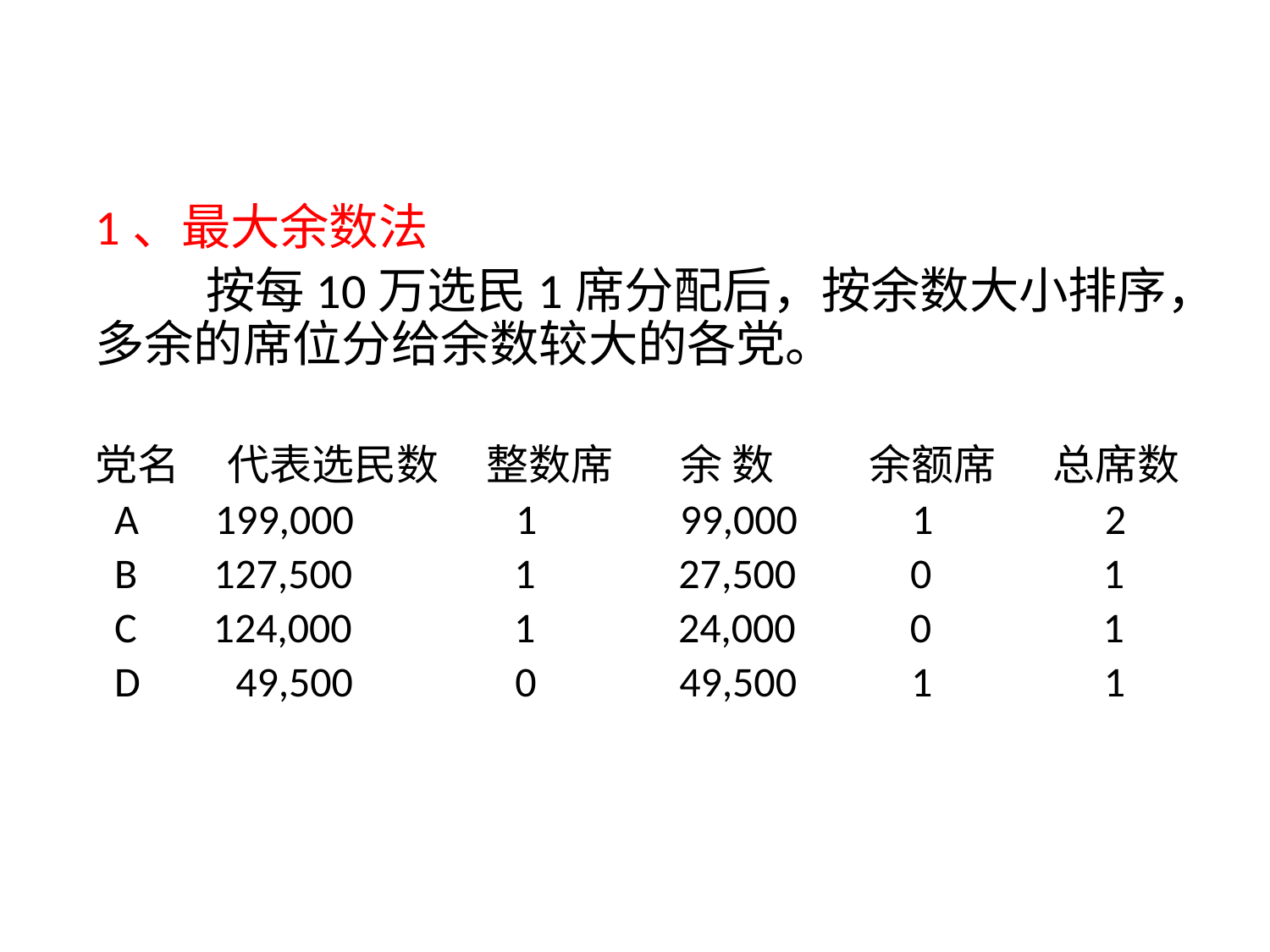

1、最大余数法
         按每10万选民1席分配后，按余数大小排序，多余的席位分给余数较大的各党。

党名     代表选民数     整数席       余 数          余额席      总席数
  A        199,000                 1               99,000            1                  2
  B        127,500                 1               27,500            0                  1
  C        124,000                 1               24,000            0                  1
  D          49,500                 0               49,500            1                  1